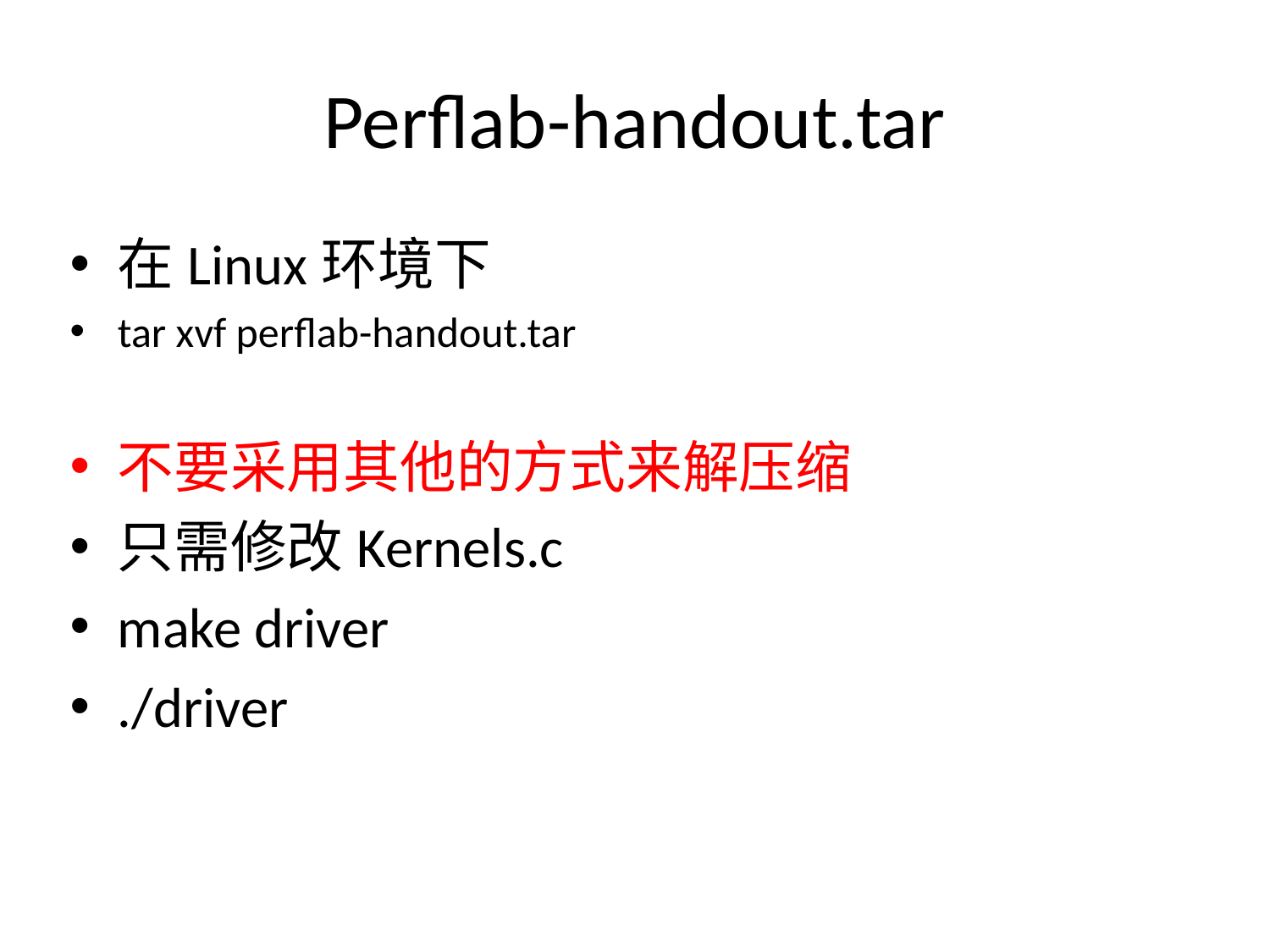

# Perflab-handout.tar
在Linux环境下
tar xvf perflab-handout.tar

不要采用其他的方式来解压缩
只需修改Kernels.c
make driver
./driver